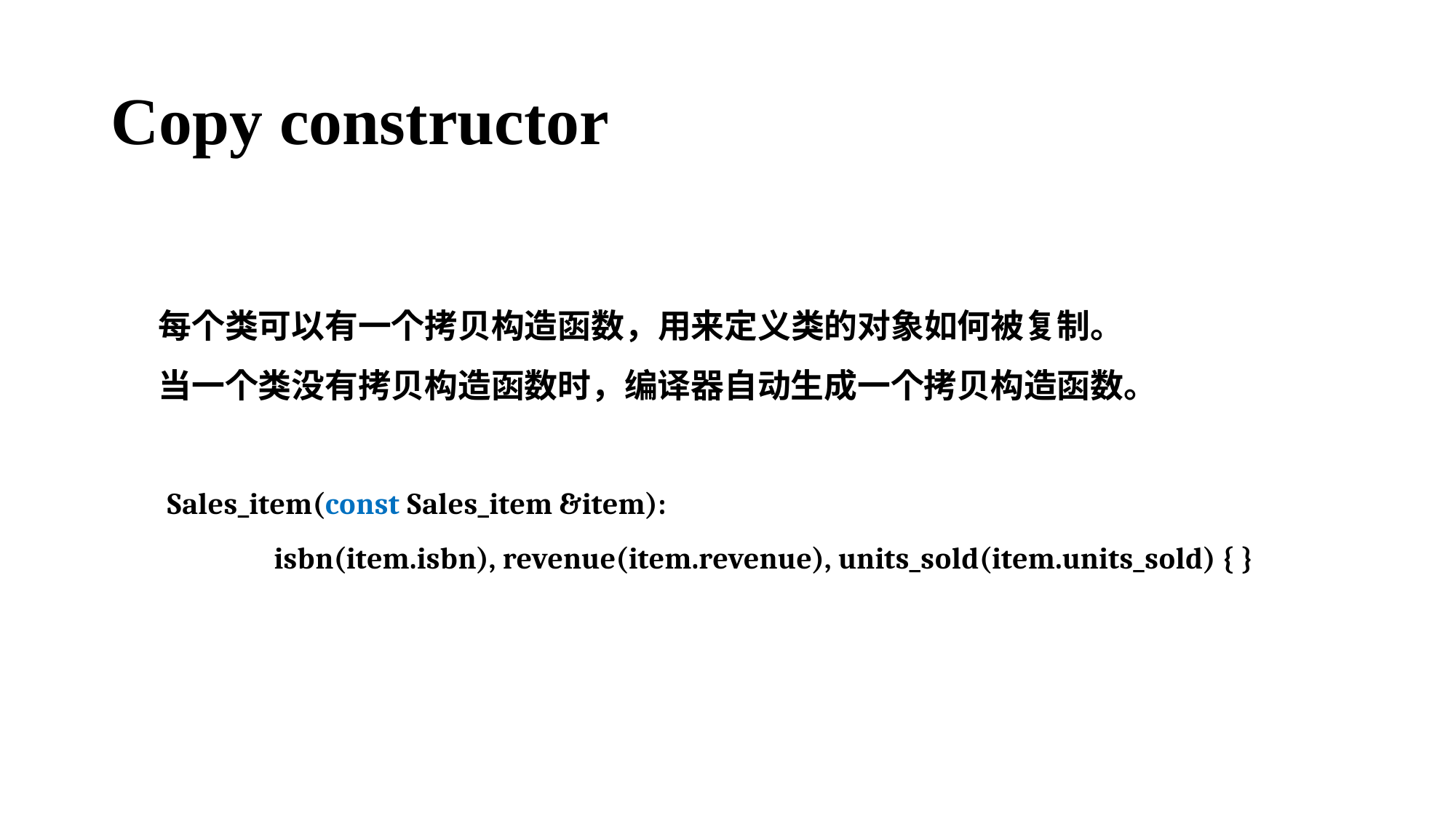

# Copy constructor
每个类可以有一个拷贝构造函数，用来定义类的对象如何被复制。
当一个类没有拷贝构造函数时，编译器自动生成一个拷贝构造函数。
 Sales_item(const Sales_item &item):
                 isbn(item.isbn), revenue(item.revenue), units_sold(item.units_sold) { }